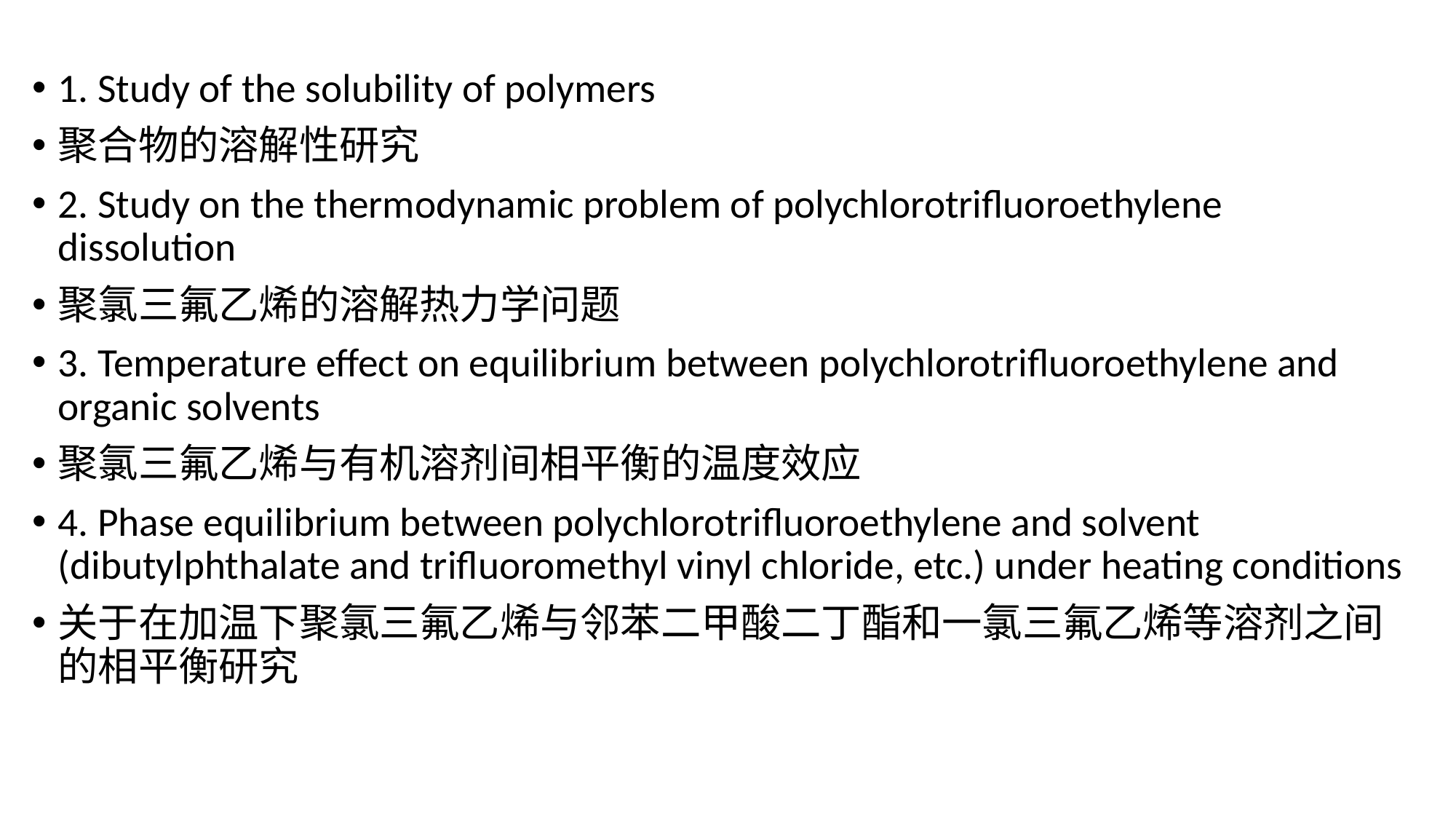

1. Study of the solubility of polymers
聚合物的溶解性研究
2. Study on the thermodynamic problem of polychlorotrifluoroethylene dissolution
聚氯三氟乙烯的溶解热力学问题
3. Temperature effect on equilibrium between polychlorotrifluoroethylene and organic solvents
聚氯三氟乙烯与有机溶剂间相平衡的温度效应
4. Phase equilibrium between polychlorotrifluoroethylene and solvent (dibutylphthalate and trifluoromethyl vinyl chloride, etc.) under heating conditions
关于在加温下聚氯三氟乙烯与邻苯二甲酸二丁酯和一氯三氟乙烯等溶剂之间的相平衡研究